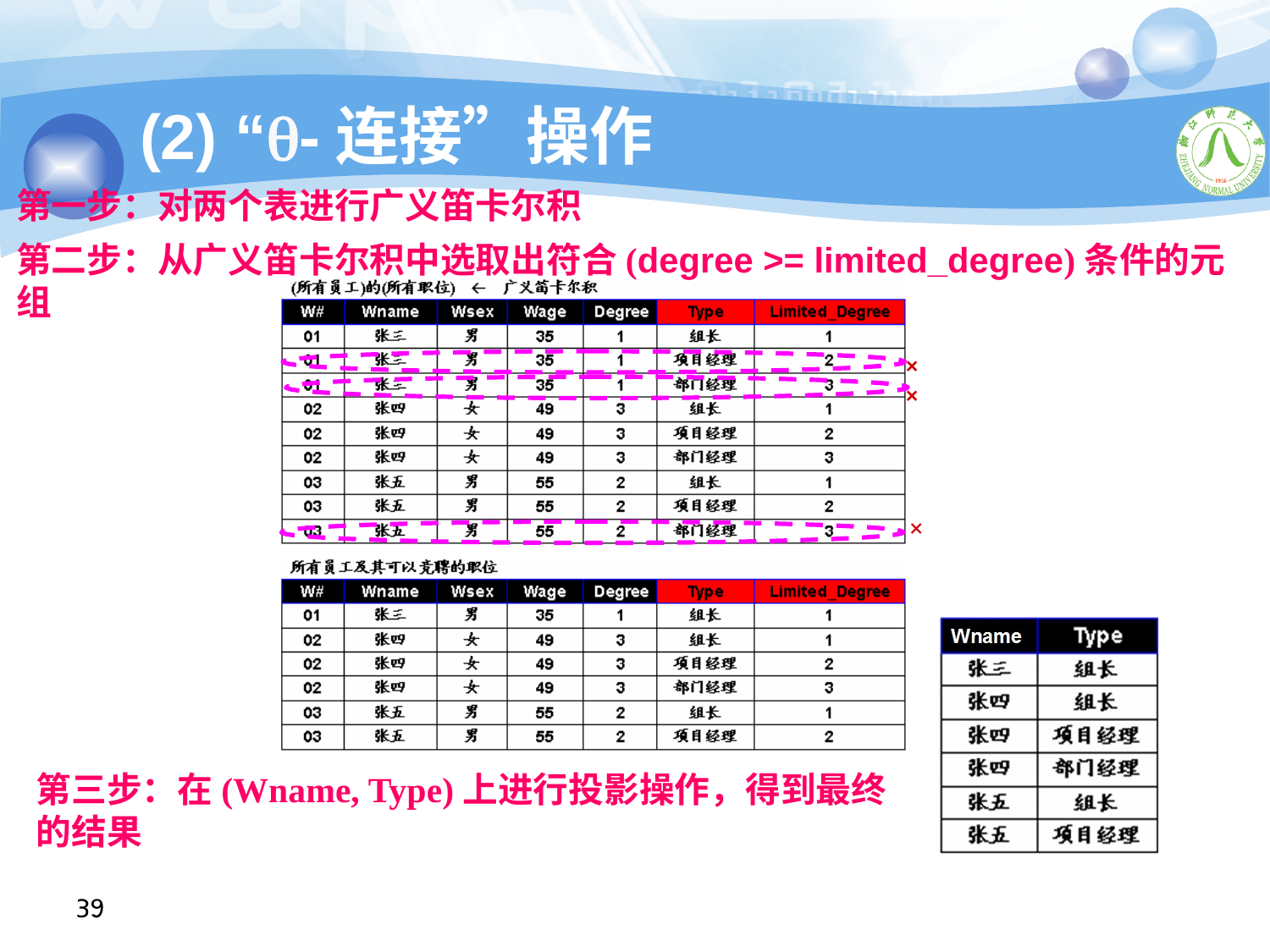

# (2) “θ-连接”操作
第一步：对两个表进行广义笛卡尔积
第二步：从广义笛卡尔积中选取出符合(degree >= limited_degree)条件的元组

×
×

×

第三步：在(Wname, Type)上进行投影操作，得到最终的结果
39